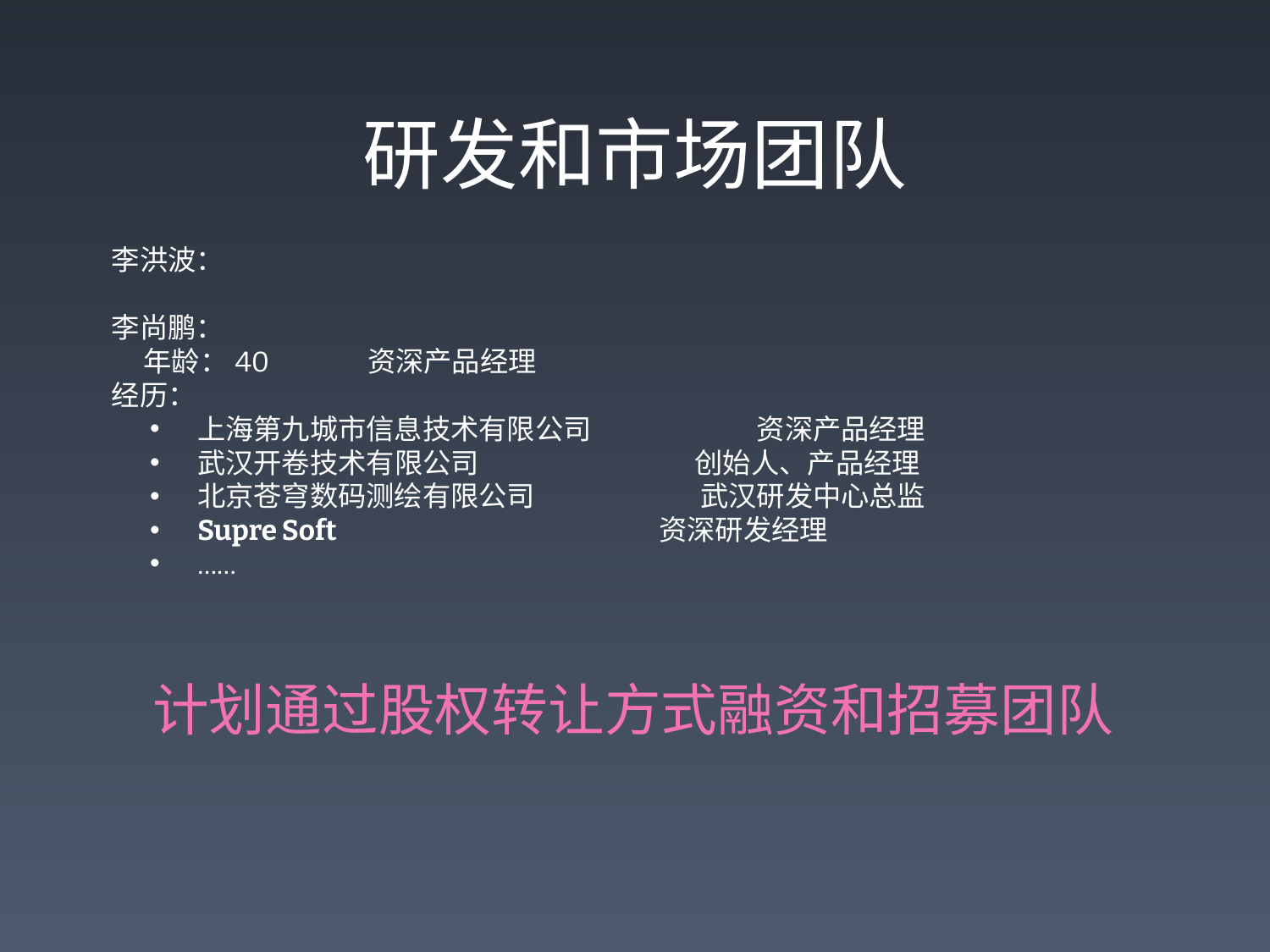

研发和市场团队
李洪波：

李尚鹏：
    年龄：40                资深产品经理
经历：
上海第九城市信息技术有限公司                          资深产品经理
武汉开卷技术有限公司                                  创始人、产品经理
北京苍穹数码测绘有限公司                          武汉研发中心总监
Supre Soft                                                              资深研发经理
……
计划通过股权转让方式融资和招募团队